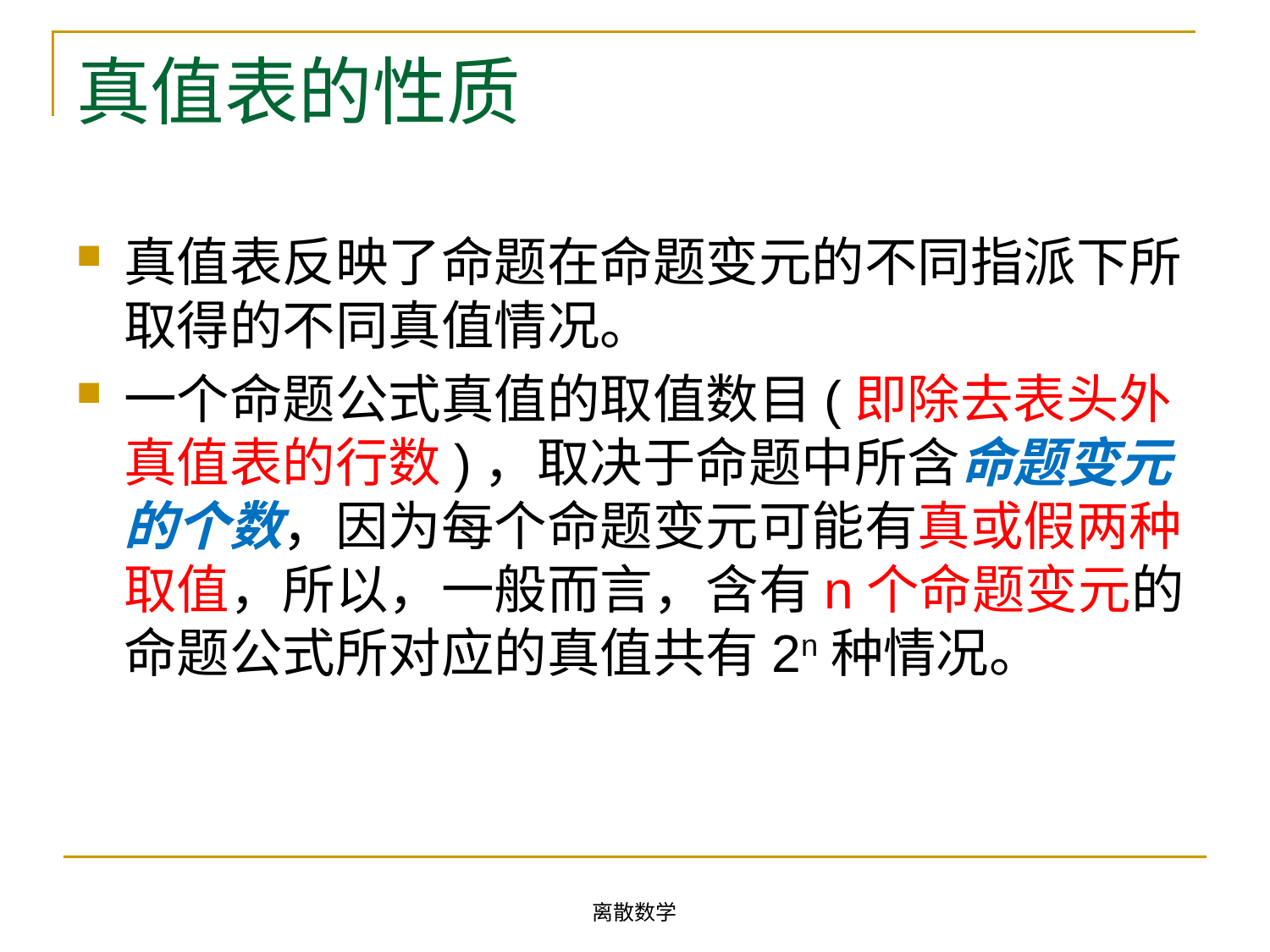

# 真值表的性质
真值表反映了命题在命题变元的不同指派下所取得的不同真值情况。
一个命题公式真值的取值数目(即除去表头外真值表的行数)，取决于命题中所含命题变元的个数，因为每个命题变元可能有真或假两种取值，所以，一般而言，含有n个命题变元的命题公式所对应的真值共有2n种情况。

46
离散数学